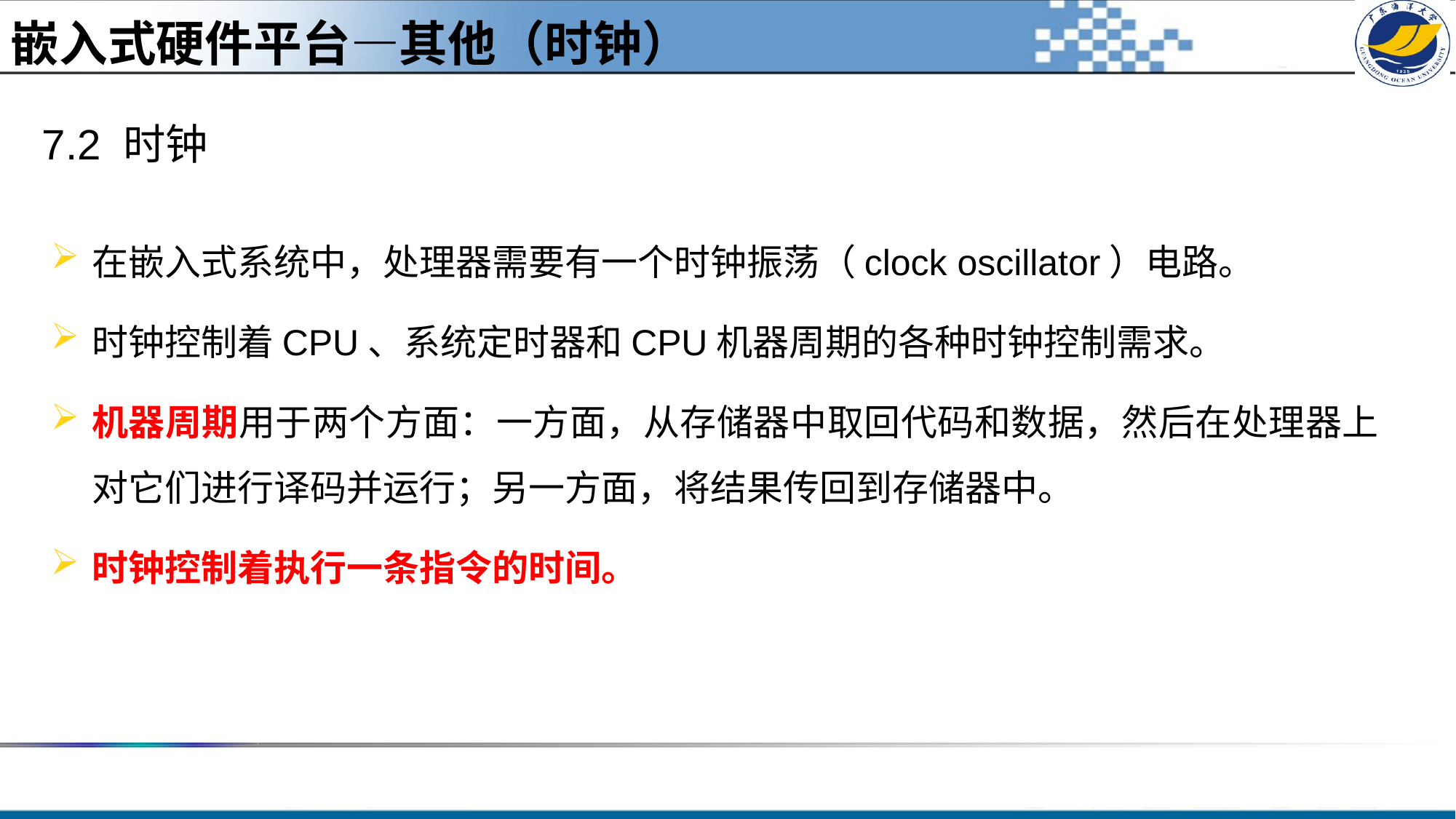

嵌入式硬件平台—其他（时钟）
7.2 时钟
在嵌入式系统中，处理器需要有一个时钟振荡（clock oscillator）电路。
时钟控制着CPU、系统定时器和CPU机器周期的各种时钟控制需求。
机器周期用于两个方面：一方面，从存储器中取回代码和数据，然后在处理器上对它们进行译码并运行；另一方面，将结果传回到存储器中。
时钟控制着执行一条指令的时间。
132